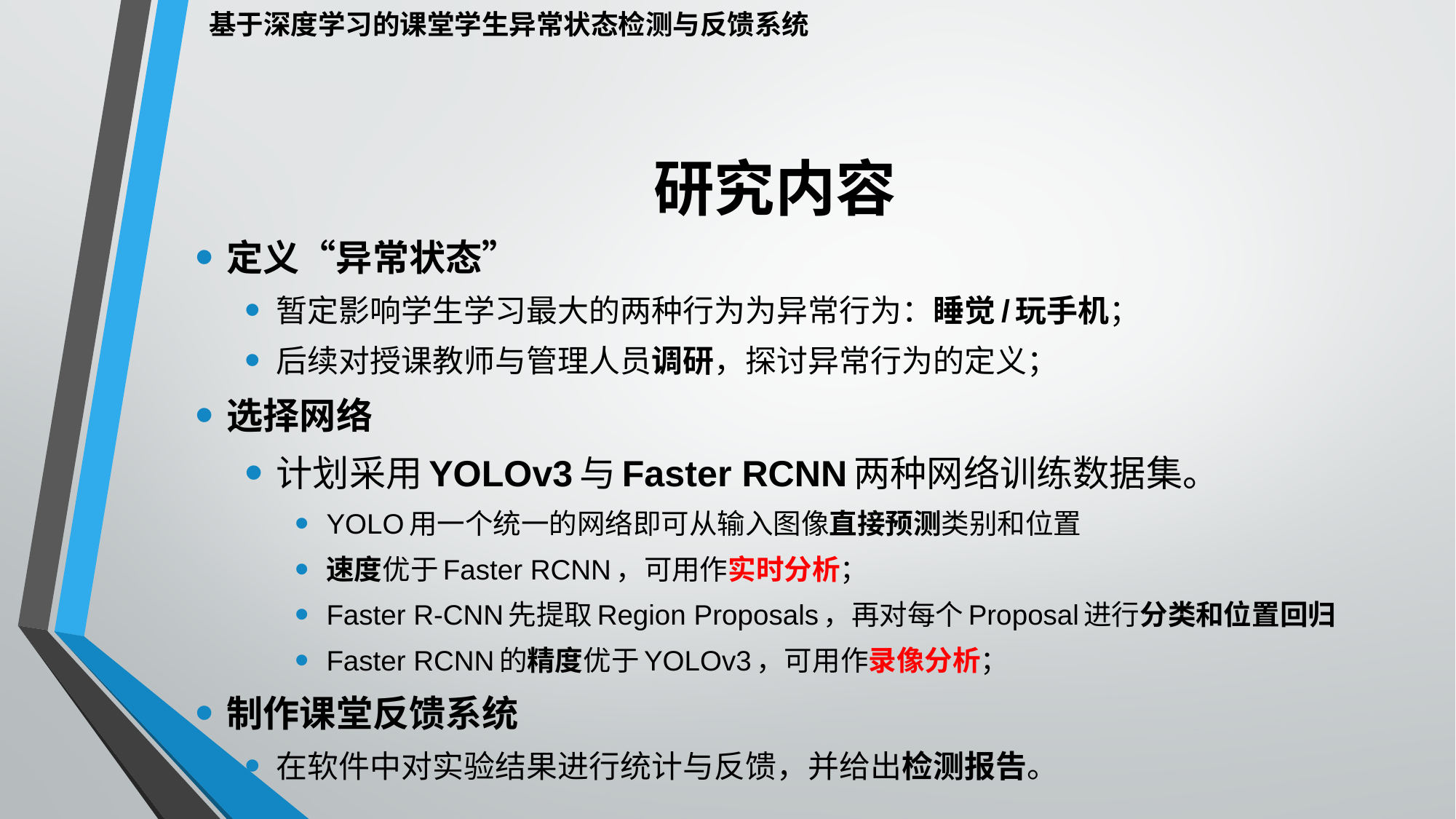

基于深度学习的课堂学生异常状态检测与反馈系统
# 研究内容
定义“异常状态”
暂定影响学生学习最大的两种行为为异常行为：睡觉/玩手机；
后续对授课教师与管理人员调研，探讨异常行为的定义；
选择网络
计划采用YOLOv3与Faster RCNN两种网络训练数据集。
YOLO用一个统一的网络即可从输入图像直接预测类别和位置
速度优于Faster RCNN，可用作实时分析；
Faster R-CNN先提取Region Proposals，再对每个Proposal进行分类和位置回归
Faster RCNN的精度优于YOLOv3，可用作录像分析；
制作课堂反馈系统
在软件中对实验结果进行统计与反馈，并给出检测报告。